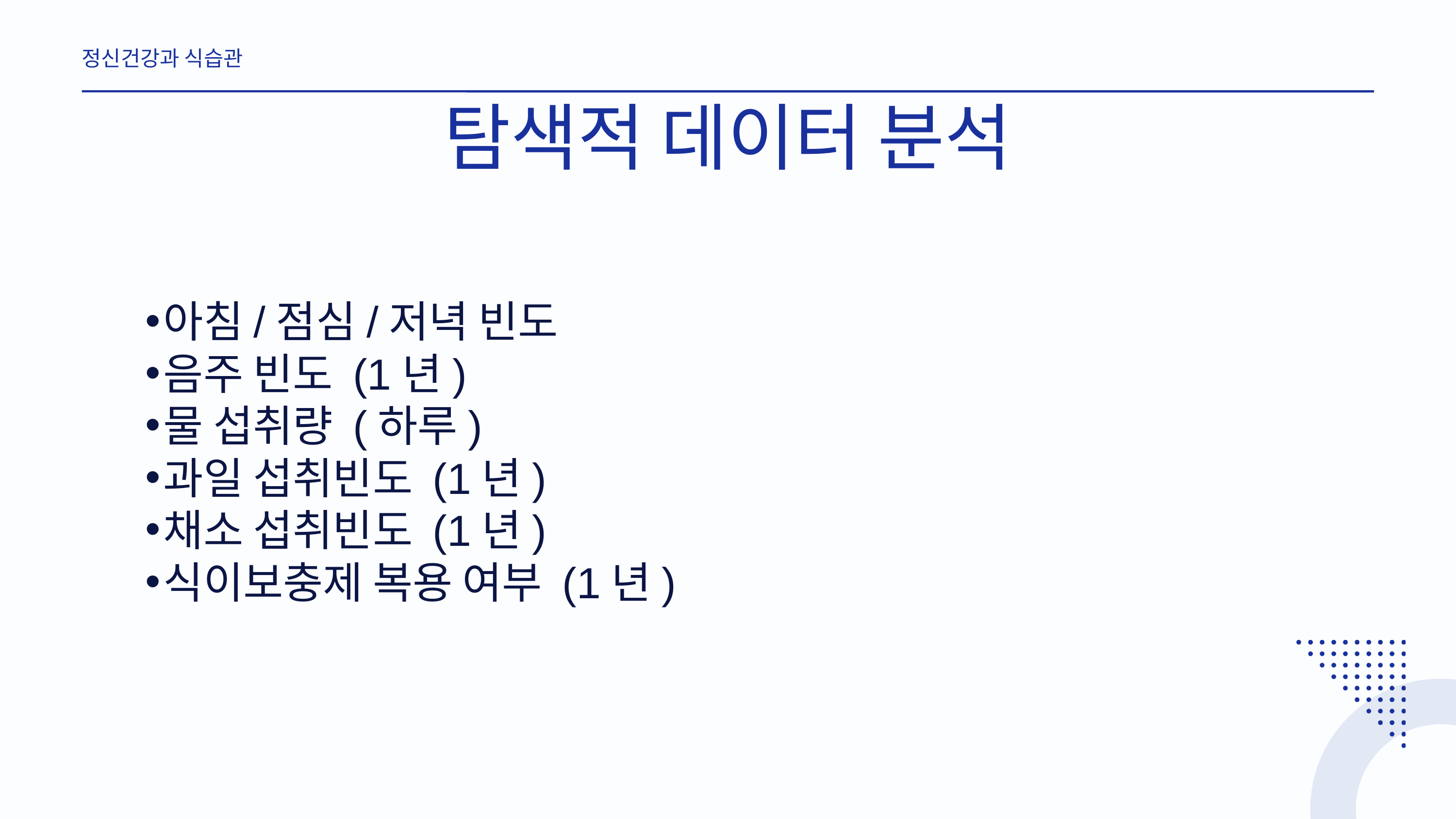

정신건강과 식습관

탐색적 데이터 분석
아침/점심/저녁 빈도
음주 빈도 (1년)
물 섭취량 (하루)
과일 섭취빈도 (1년)
채소 섭취빈도 (1년)
식이보충제 복용 여부 (1년)